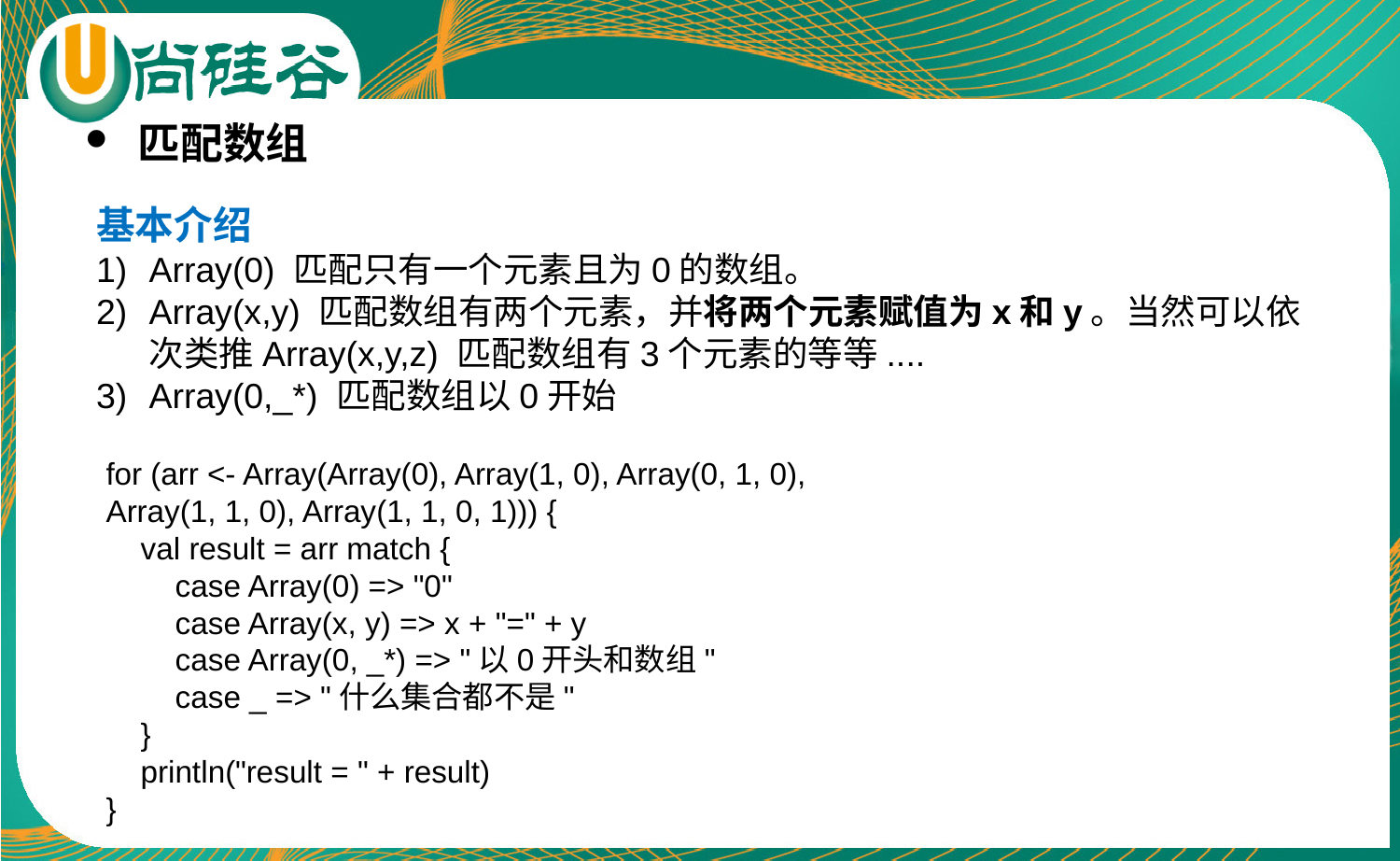

匹配数组

基本介绍
Array(0) 匹配只有一个元素且为0的数组。
Array(x,y) 匹配数组有两个元素，并将两个元素赋值为x和y。当然可以依次类推Array(x,y,z) 匹配数组有3个元素的等等....
Array(0,_*) 匹配数组以0开始

for (arr <- Array(Array(0), Array(1, 0), Array(0, 1, 0),
Array(1, 1, 0), Array(1, 1, 0, 1))) {
    val result = arr match {
        case Array(0) => "0"
        case Array(x, y) => x + "=" + y
        case Array(0, _*) => "以0开头和数组"
        case _ => "什么集合都不是"
    }
    println("result = " + result)
}